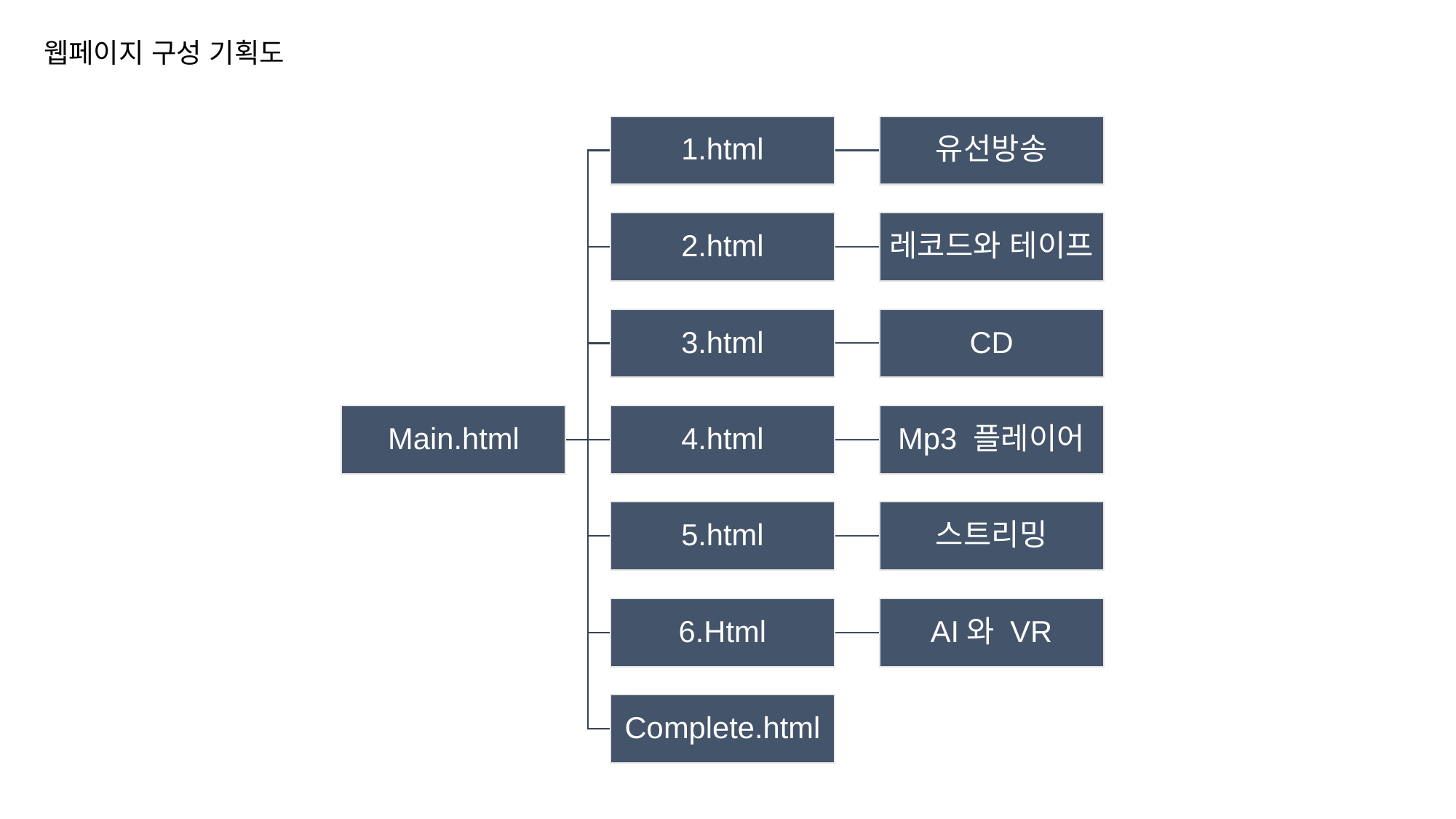

웹페이지 구성 기획도
Main.html
1.html
유선방송
2.html
레코드와 테이프
3.html
CD
4.html
Mp3 플레이어
5.html
스트리밍
6.Html
AI와 VR
Complete.html